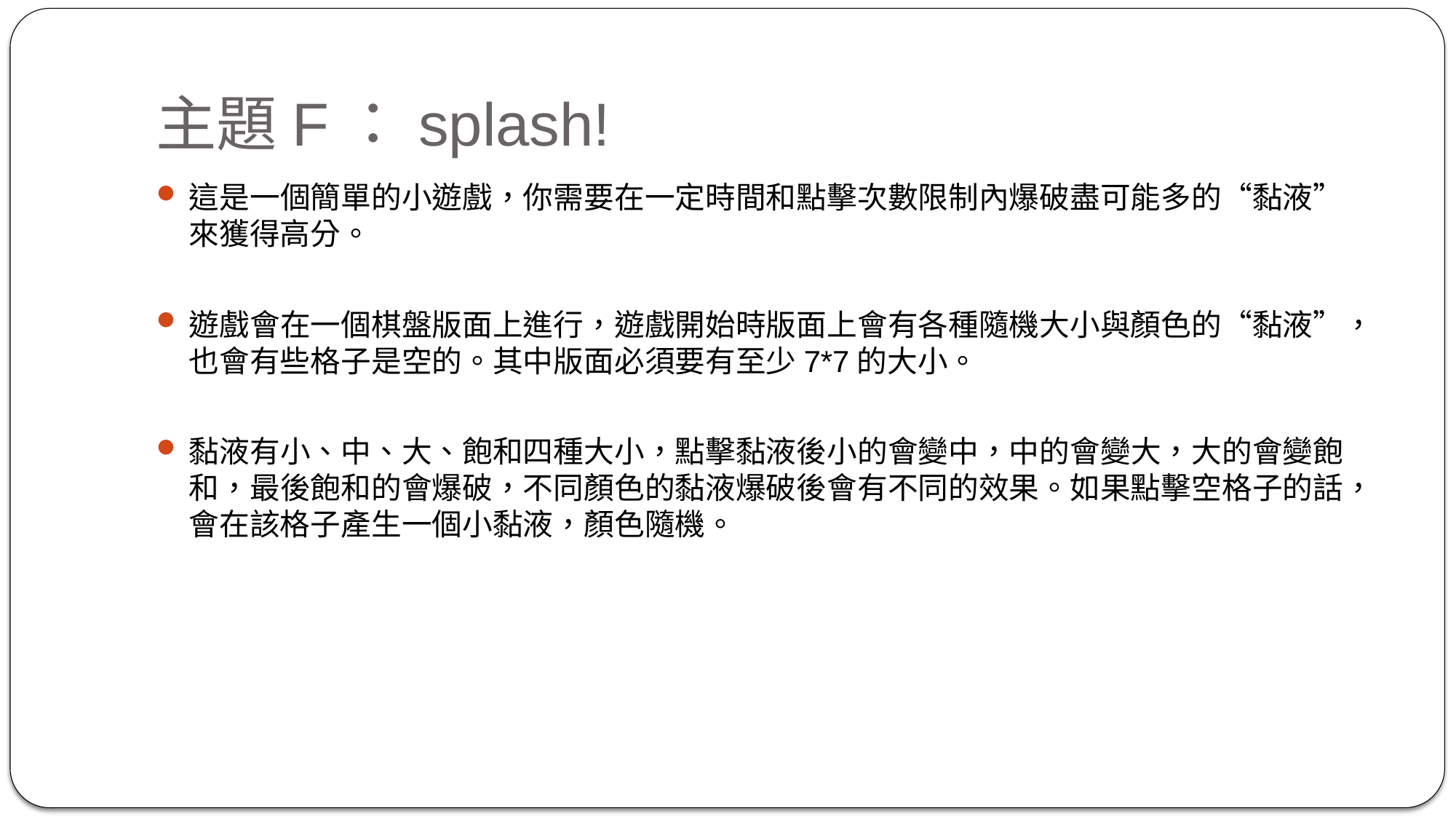

# 主題F：splash!
這是一個簡單的小遊戲，你需要在一定時間和點擊次數限制內爆破盡可能多的“黏液”來獲得高分。

遊戲會在一個棋盤版面上進行，遊戲開始時版面上會有各種隨機大小與顏色的“黏液”，也會有些格子是空的。其中版面必須要有至少7*7的大小。

黏液有小、中、大、飽和四種大小，點擊黏液後小的會變中，中的會變大，大的會變飽和，最後飽和的會爆破，不同顏色的黏液爆破後會有不同的效果。如果點擊空格子的話，會在該格子產生一個小黏液，顏色隨機。